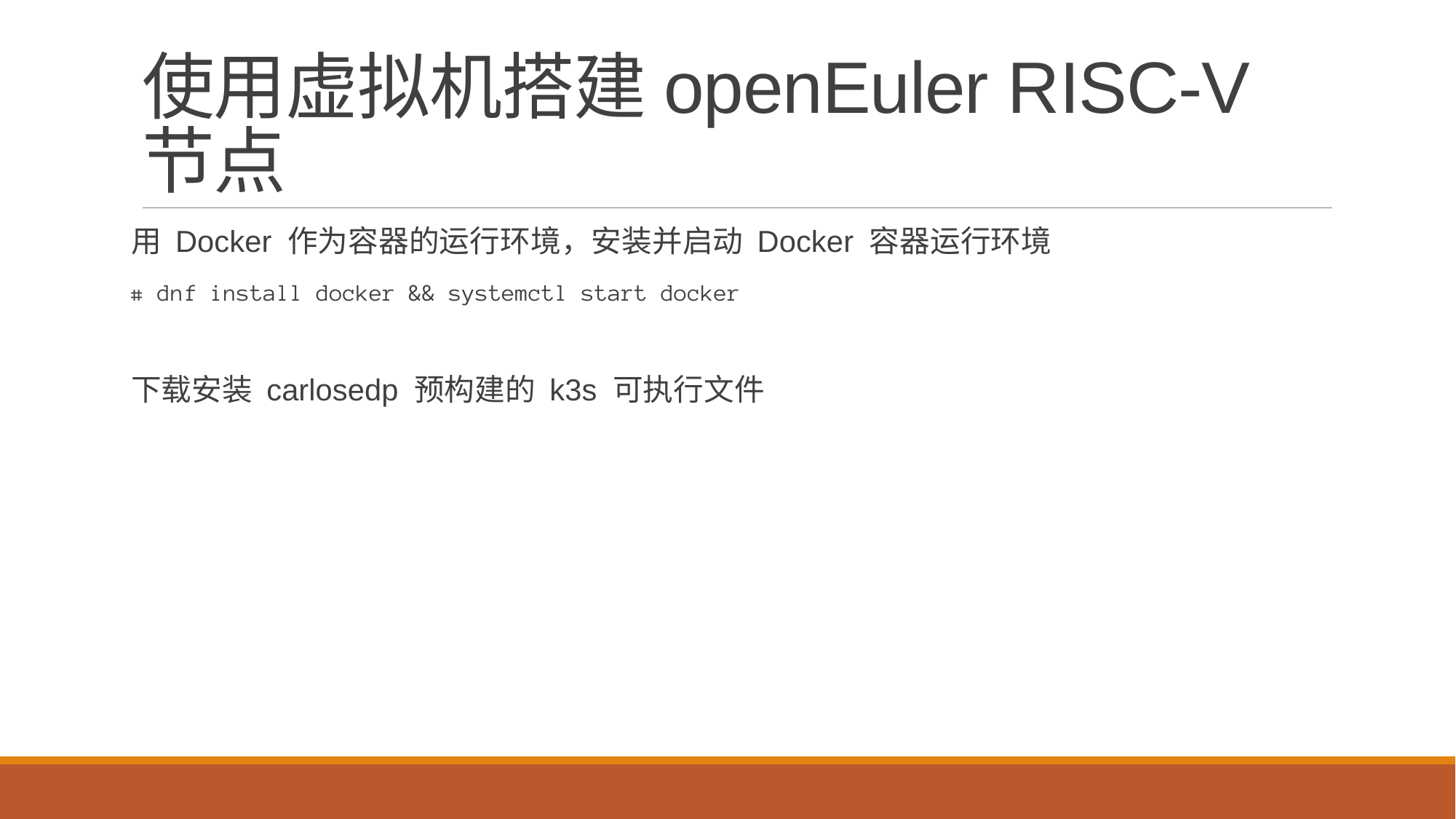

# 使用虚拟机搭建openEuler RISC-V节点
用 Docker 作为容器的运行环境，安装并启动 Docker 容器运行环境
# dnf install docker && systemctl start docker

下载安装 carlosedp 预构建的 k3s 可执行文件